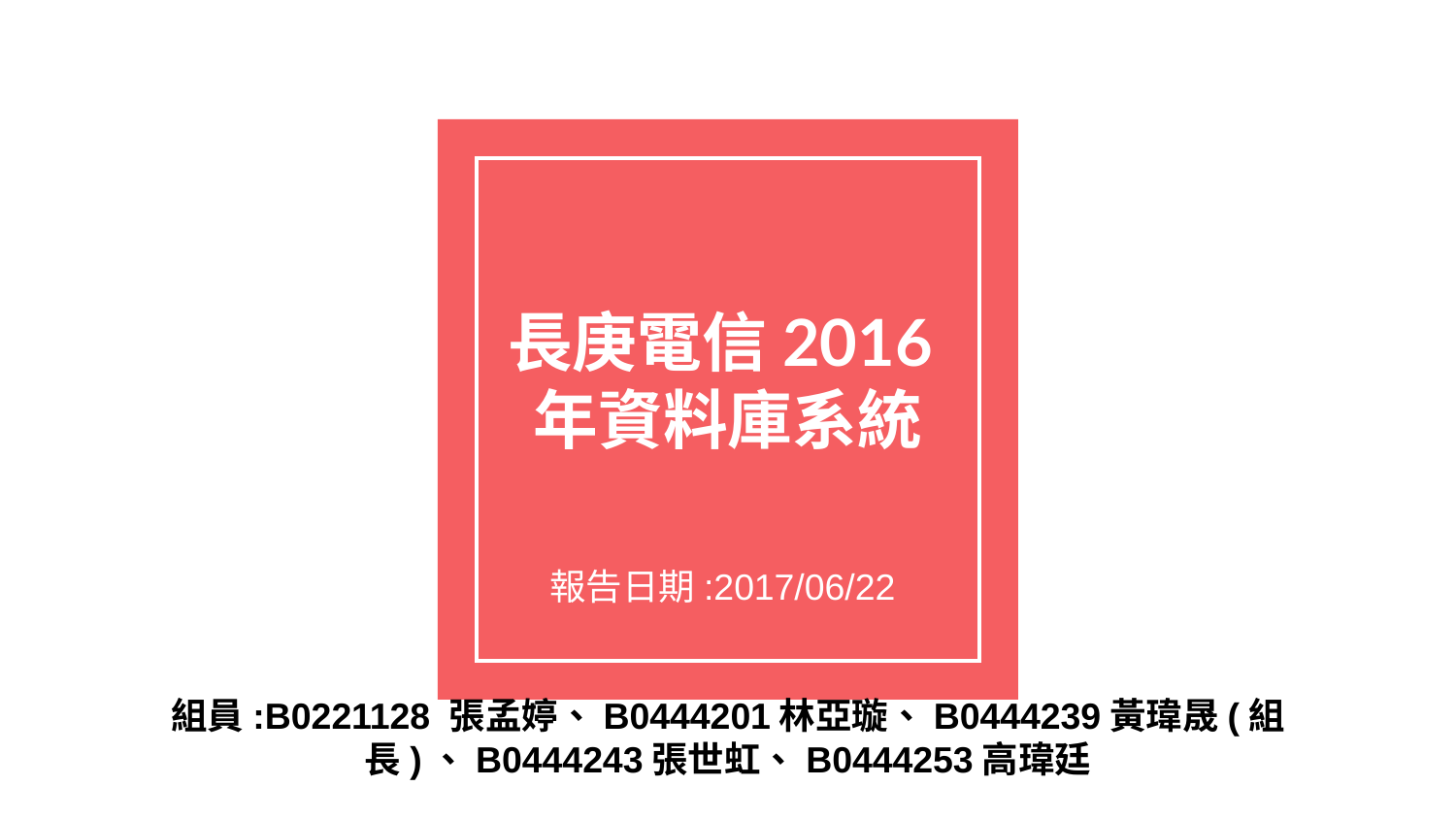

# 長庚電信2016年資料庫系統
報告日期:2017/06/22
組員:B0221128 張孟婷、B0444201林亞璇、B0444239黃瑋晟(組長)、B0444243張世虹、B0444253高瑋廷